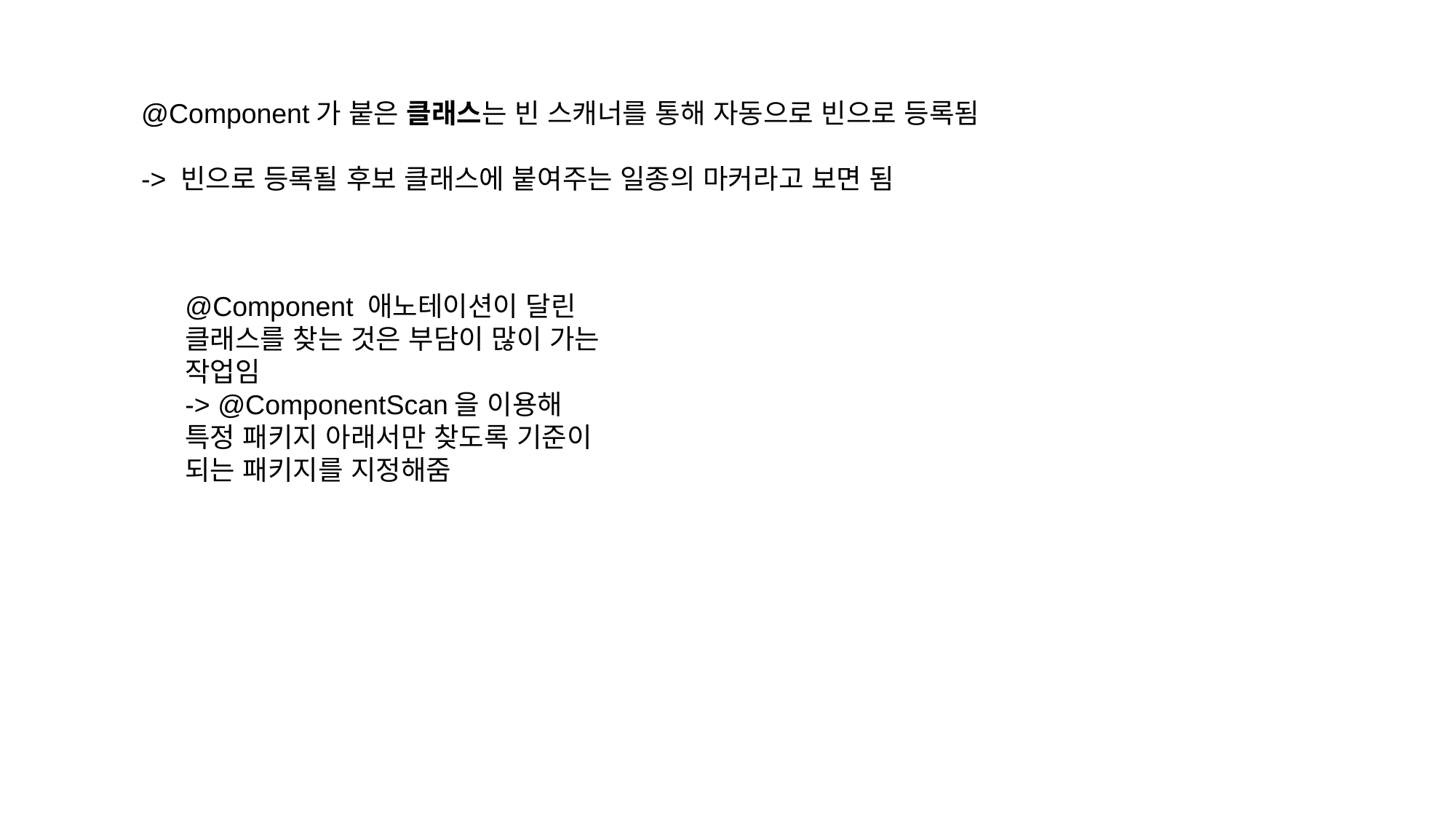

@Component가 붙은 클래스는 빈 스캐너를 통해 자동으로 빈으로 등록됨

-> 빈으로 등록될 후보 클래스에 붙여주는 일종의 마커라고 보면 됨
@Component 애노테이션이 달린 클래스를 찾는 것은 부담이 많이 가는 작업임
-> @ComponentScan을 이용해 특정 패키지 아래서만 찾도록 기준이 되는 패키지를 지정해줌